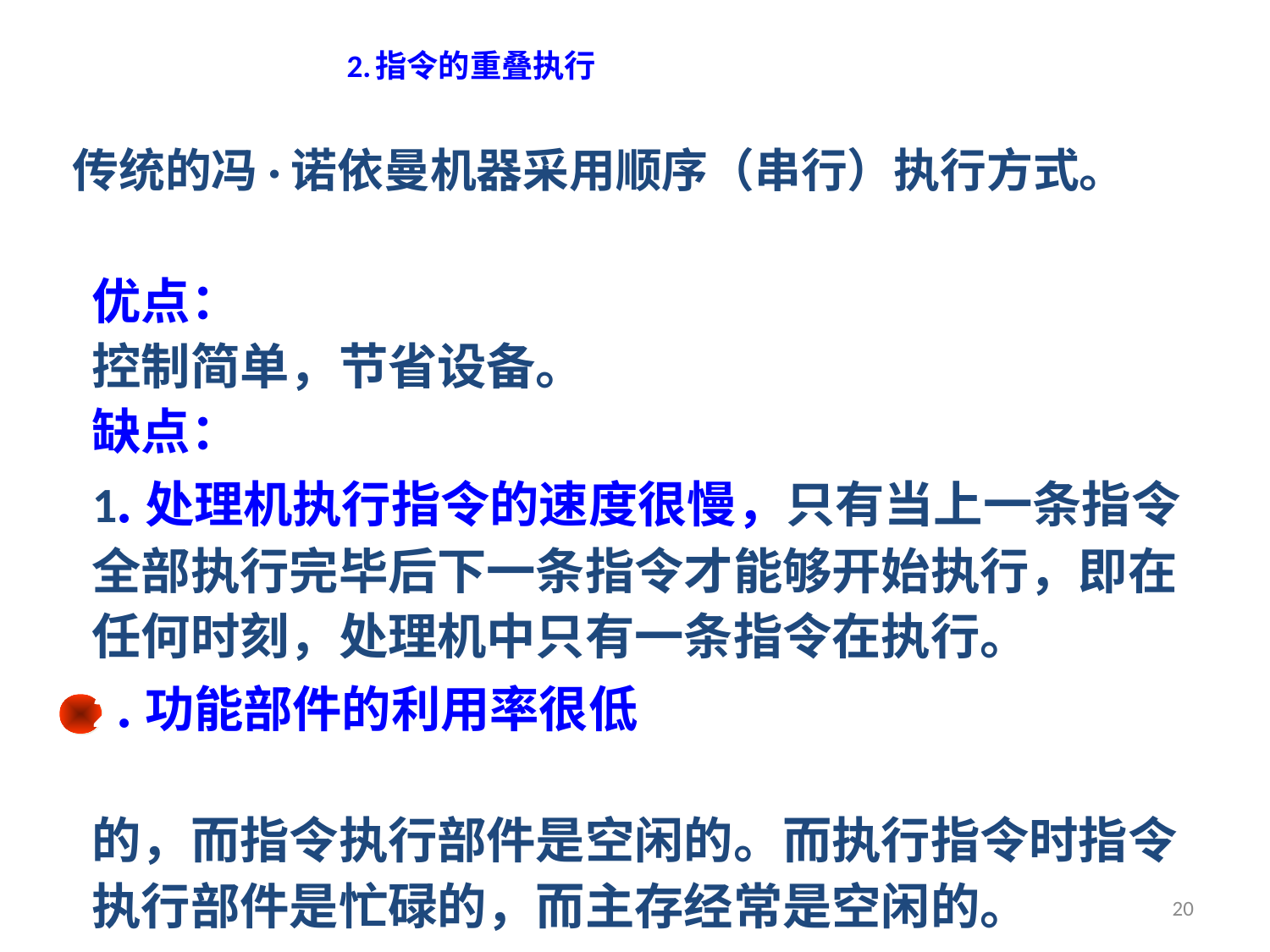

# 2.指令的重叠执行
传统的冯·诺依曼机器采用顺序（串行）执行方式。
优点：
控制简单，节省设备。
缺点：
1.处理机执行指令的速度很慢，只有当上一条指令全部执行完毕后下一条指令才能够开始执行，即在任何时刻，处理机中只有一条指令在执行。
2.功能部件的利用率很低，如取指令时主存是忙碌
的，而指令执行部件是空闲的。而执行指令时指令执行部件是忙碌的，而主存经常是空闲的。

20